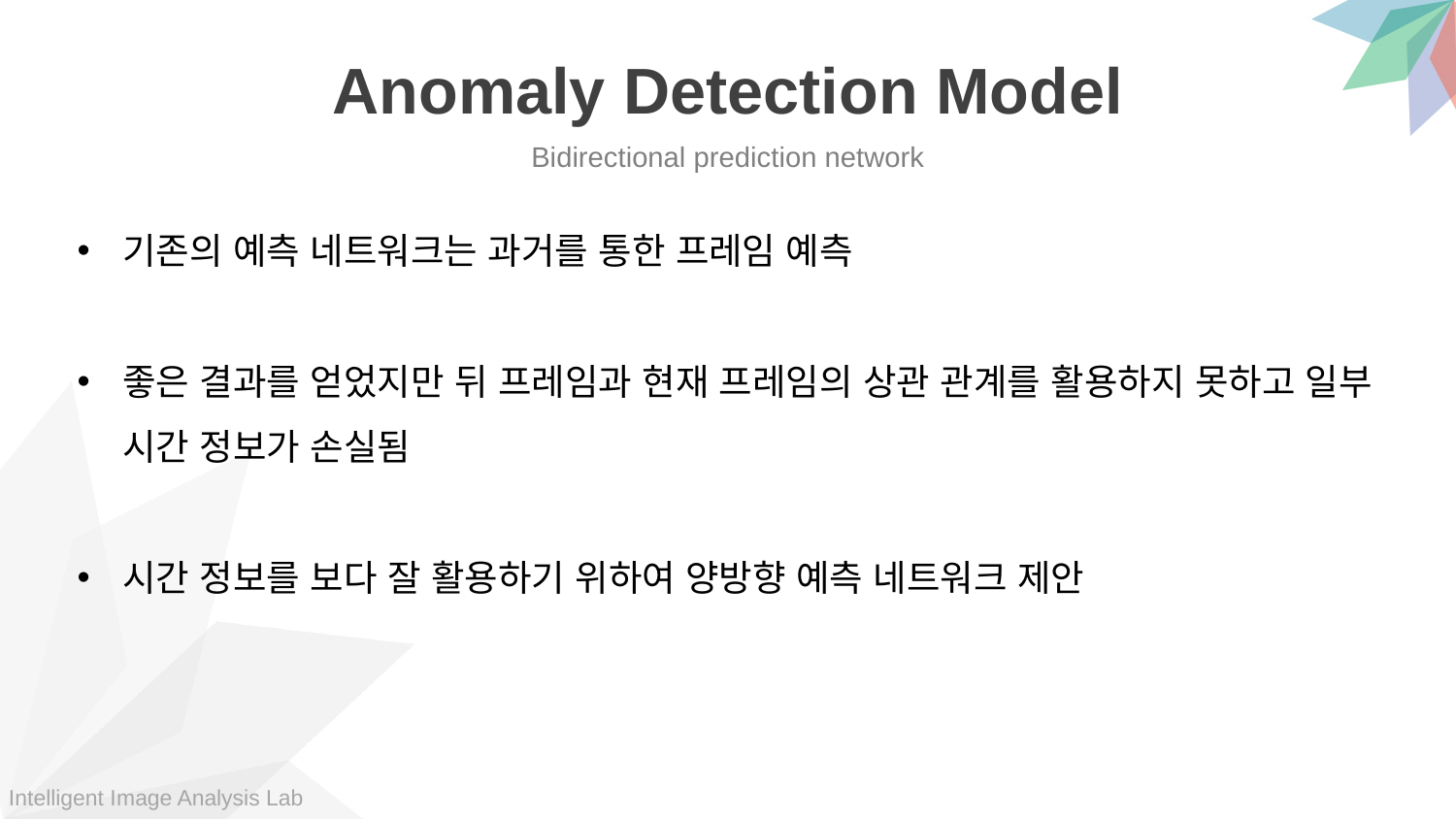

Anomaly Detection Model
Bidirectional prediction network
기존의 예측 네트워크는 과거를 통한 프레임 예측

좋은 결과를 얻었지만 뒤 프레임과 현재 프레임의 상관 관계를 활용하지 못하고 일부 시간 정보가 손실됨

시간 정보를 보다 잘 활용하기 위하여 양방향 예측 네트워크 제안